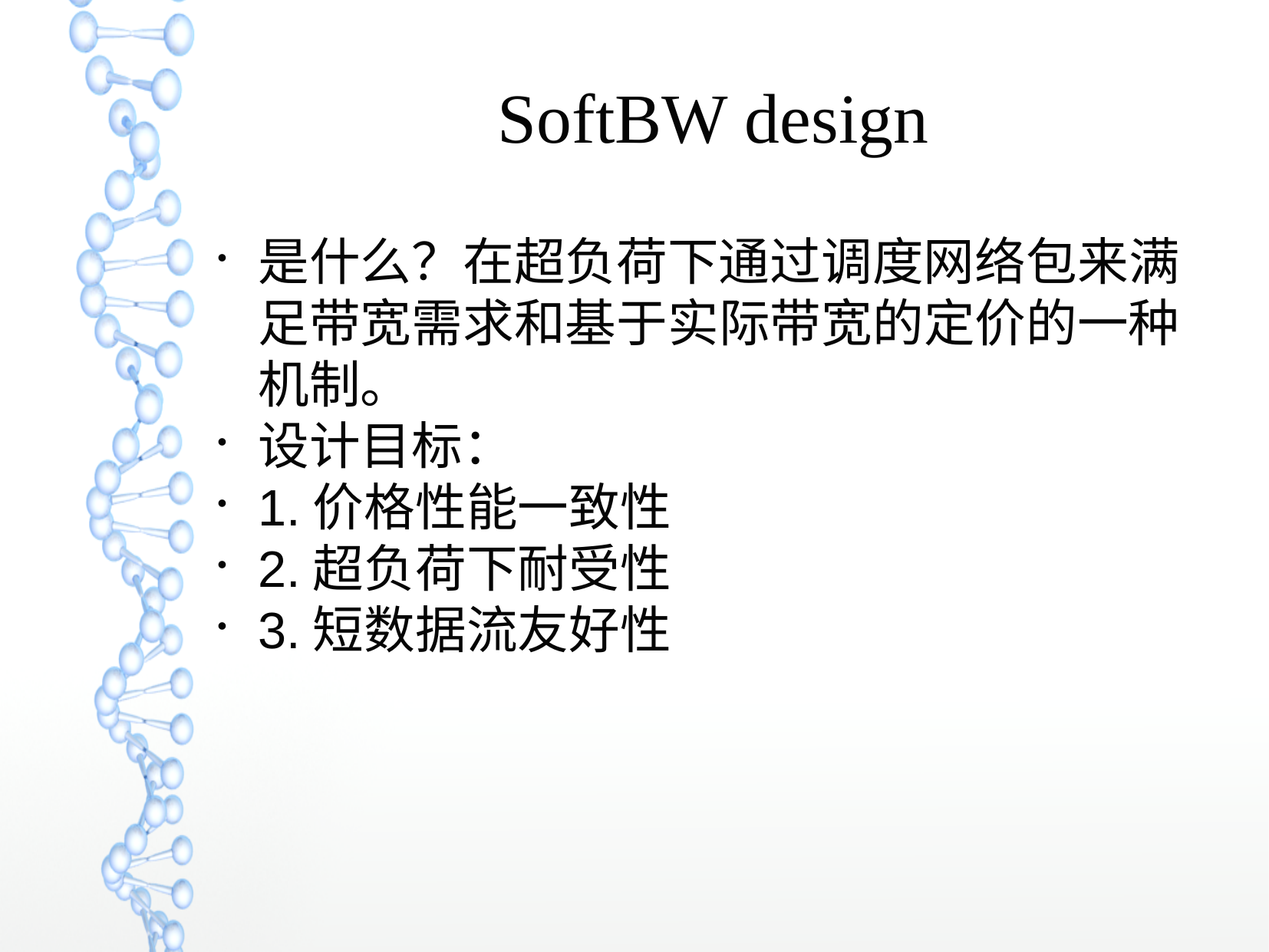

SoftBW design
是什么？在超负荷下通过调度网络包来满足带宽需求和基于实际带宽的定价的一种机制。
设计目标：
1.价格性能一致性
2.超负荷下耐受性
3.短数据流友好性